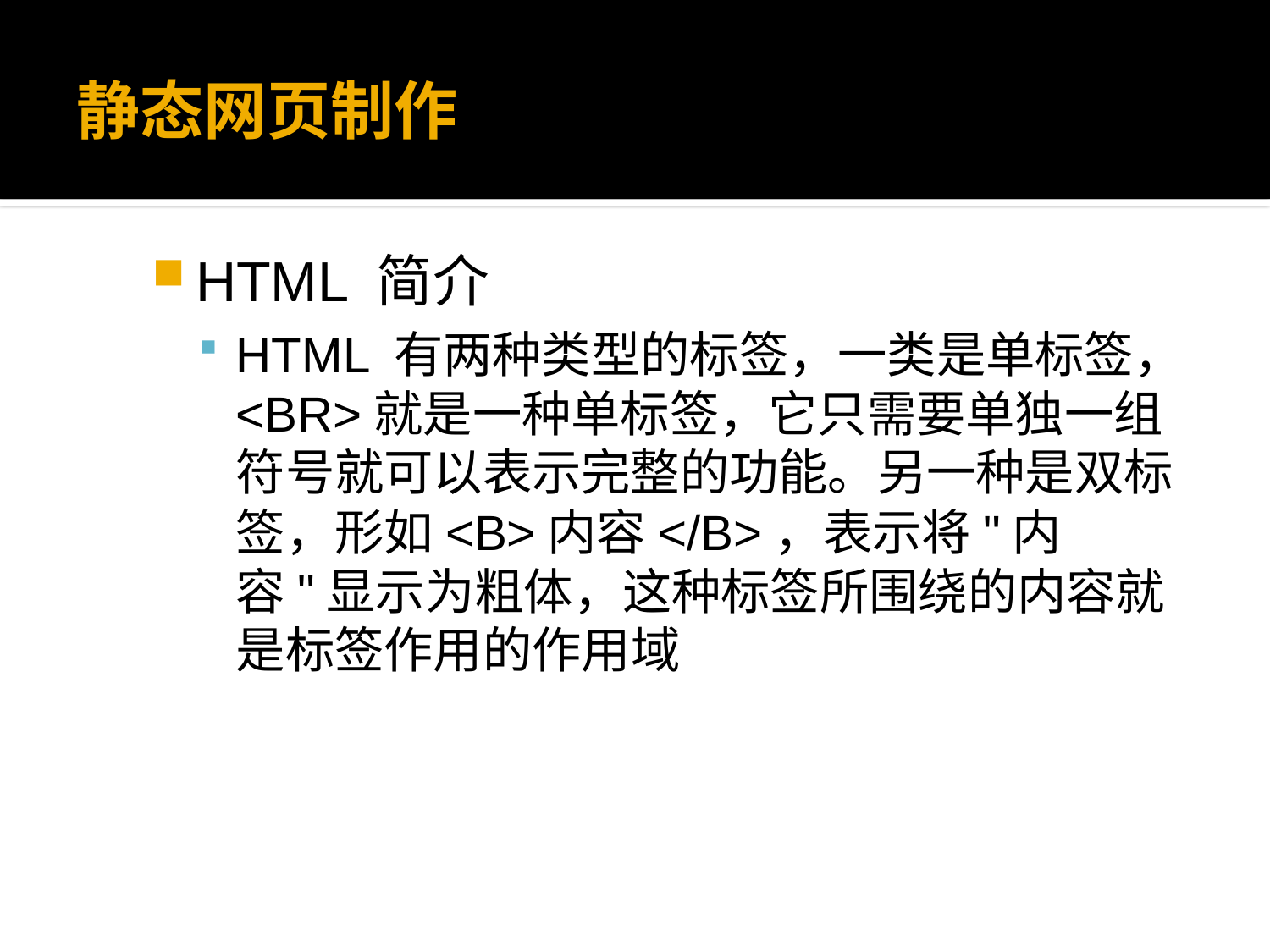

# 静态网页制作
HTML 简介
HTML 有两种类型的标签，一类是单标签，<BR>就是一种单标签，它只需要单独一组符号就可以表示完整的功能。另一种是双标签，形如<B>内容</B>，表示将"内容"显示为粗体，这种标签所围绕的内容就是标签作用的作用域